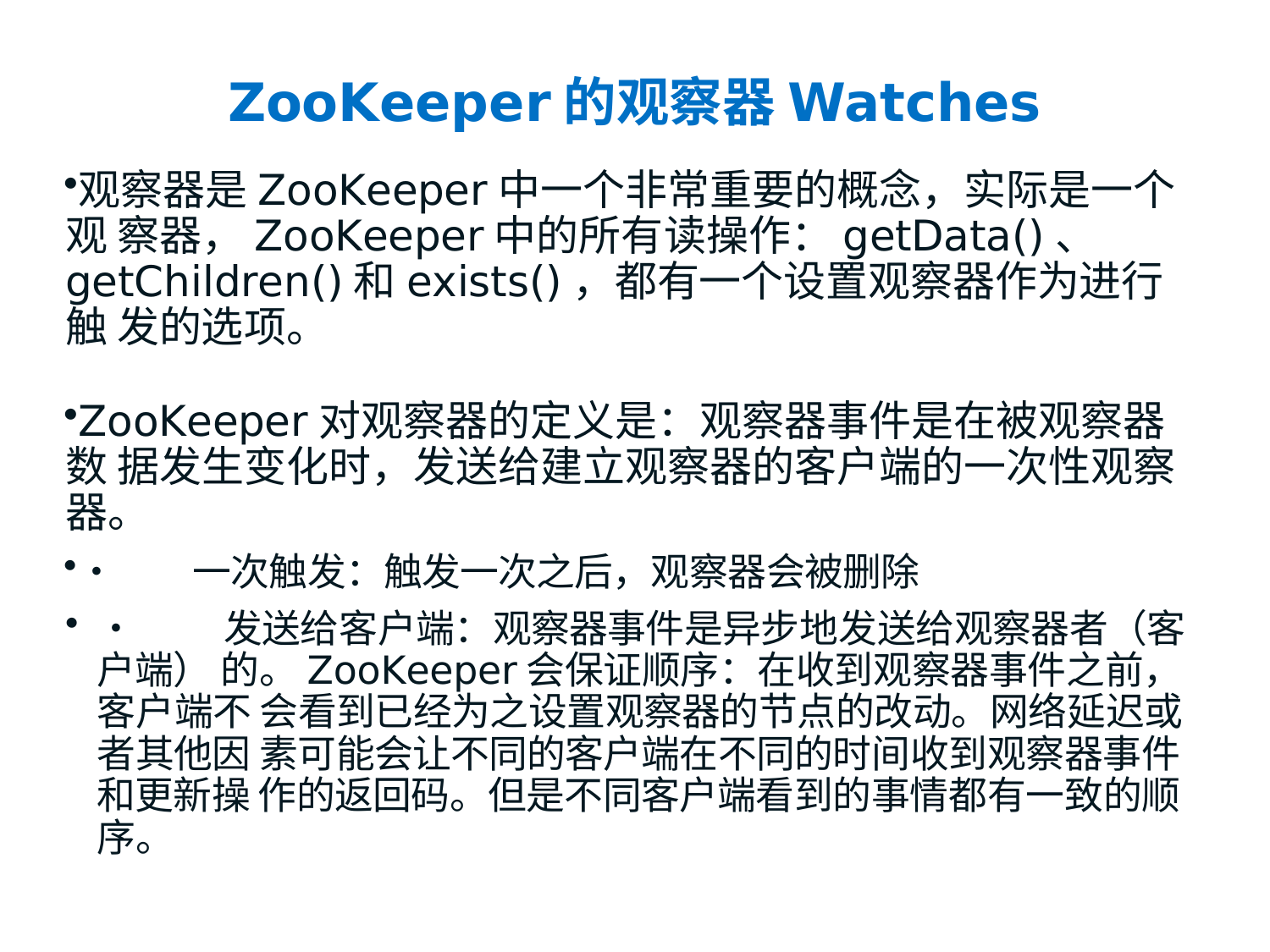

# ZooKeeper的观察器Watches
观察器是ZooKeeper中一个非常重要的概念，实际是一个观 察器，ZooKeeper中的所有读操作：getData()、 getChildren()和exists()，都有一个设置观察器作为进行触 发的选项。

ZooKeeper对观察器的定义是：观察器事件是在被观察器数 据发生变化时，发送给建立观察器的客户端的一次性观察器。
•	一次触发：触发一次之后，观察器会被删除
•	发送给客户端：观察器事件是异步地发送给观察器者（客户端） 的。ZooKeeper会保证顺序：在收到观察器事件之前，客户端不 会看到已经为之设置观察器的节点的改动。网络延迟或者其他因 素可能会让不同的客户端在不同的时间收到观察器事件和更新操 作的返回码。但是不同客户端看到的事情都有一致的顺序。